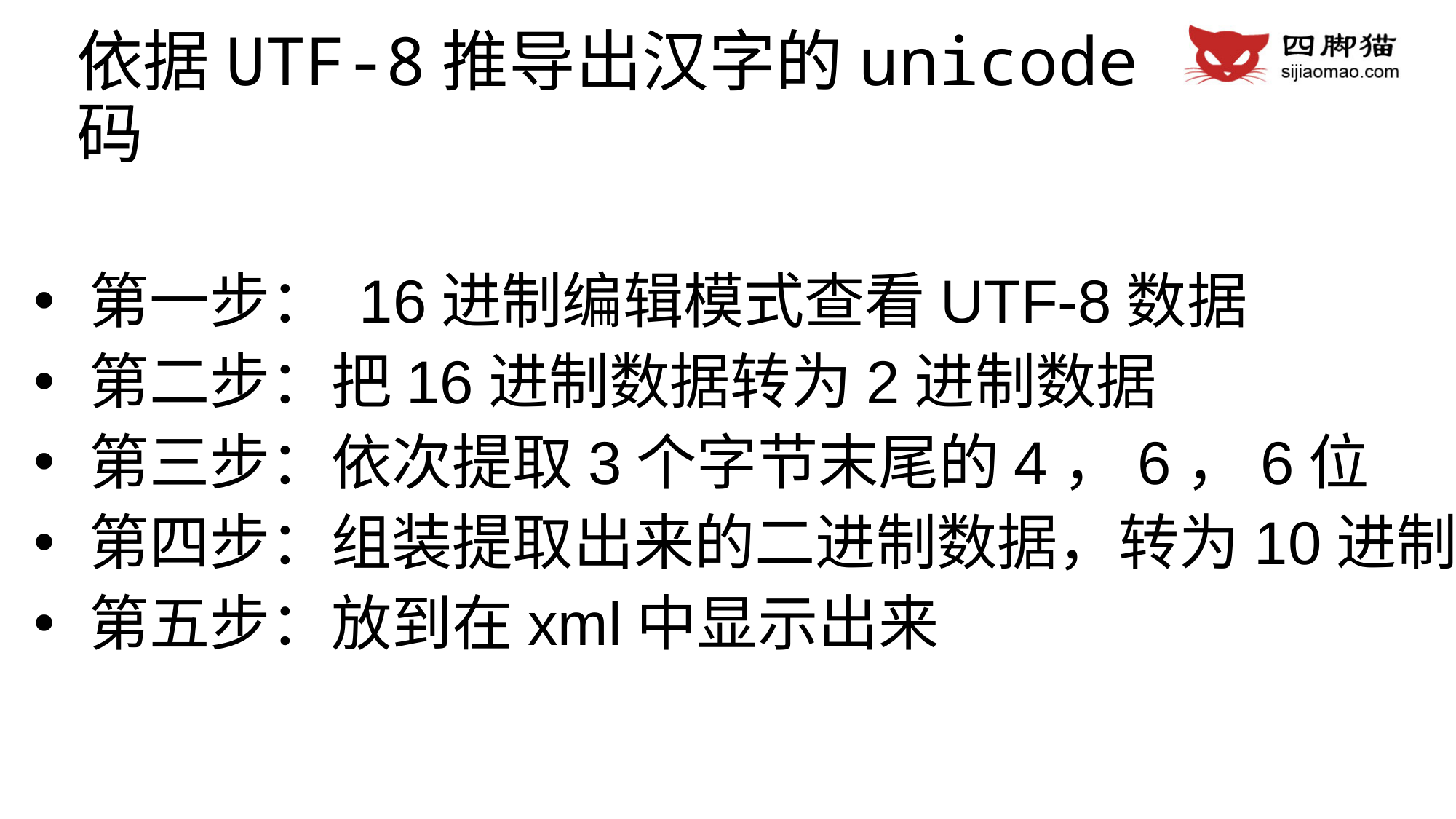

依据UTF-8推导出汉字的unicode码

 第一步： 16进制编辑模式查看UTF-8数据
 第二步：把16进制数据转为2进制数据
 第三步：依次提取3个字节末尾的4，6，6位
 第四步：组装提取出来的二进制数据，转为10进制
 第五步：放到在xml中显示出来